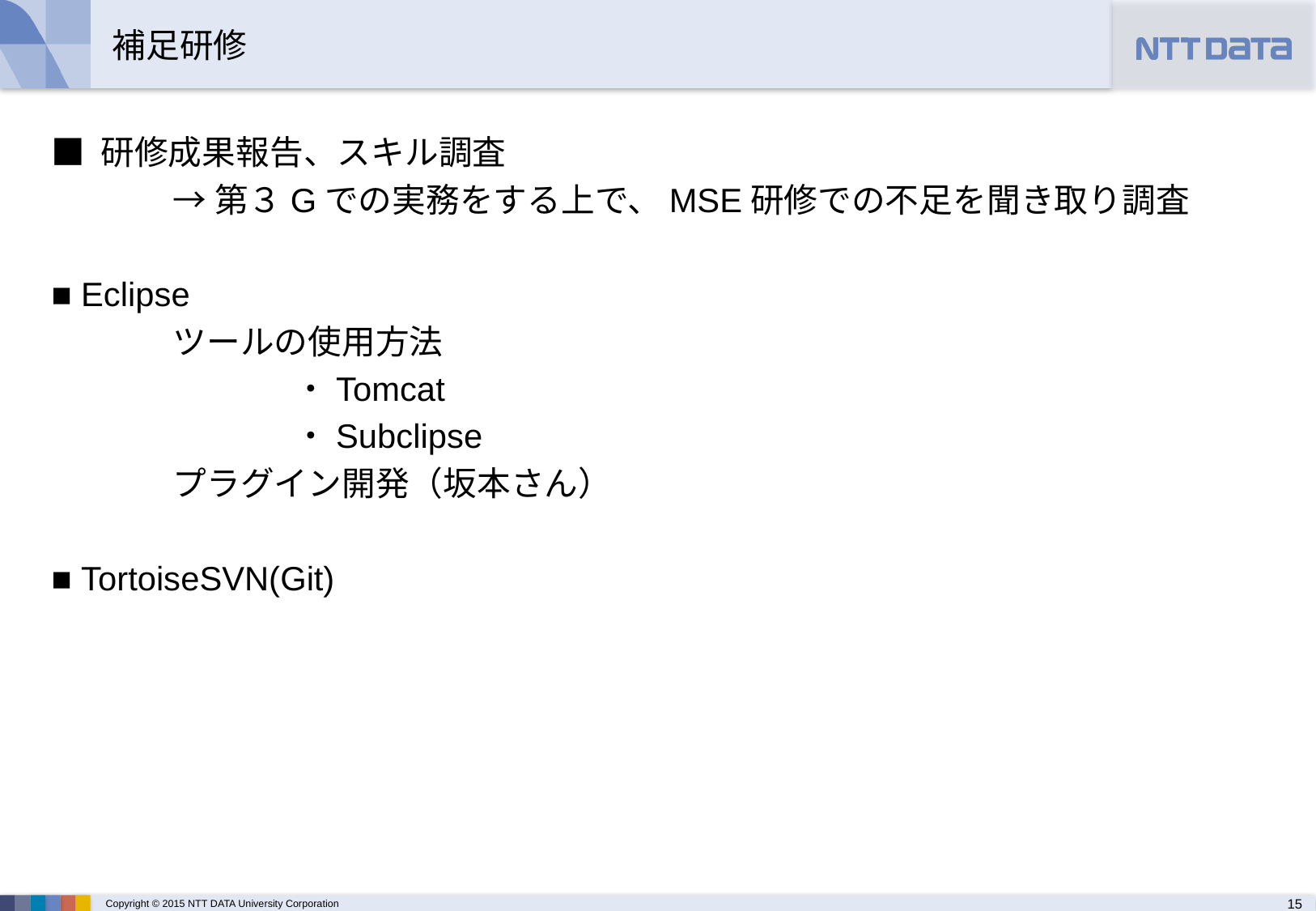

# 補足研修
■ 研修成果報告、スキル調査
	→第３Gでの実務をする上で、MSE研修での不足を聞き取り調査

■ Eclipse
	ツールの使用方法
		・Tomcat
		・Subclipse
	プラグイン開発（坂本さん）

■ TortoiseSVN(Git)